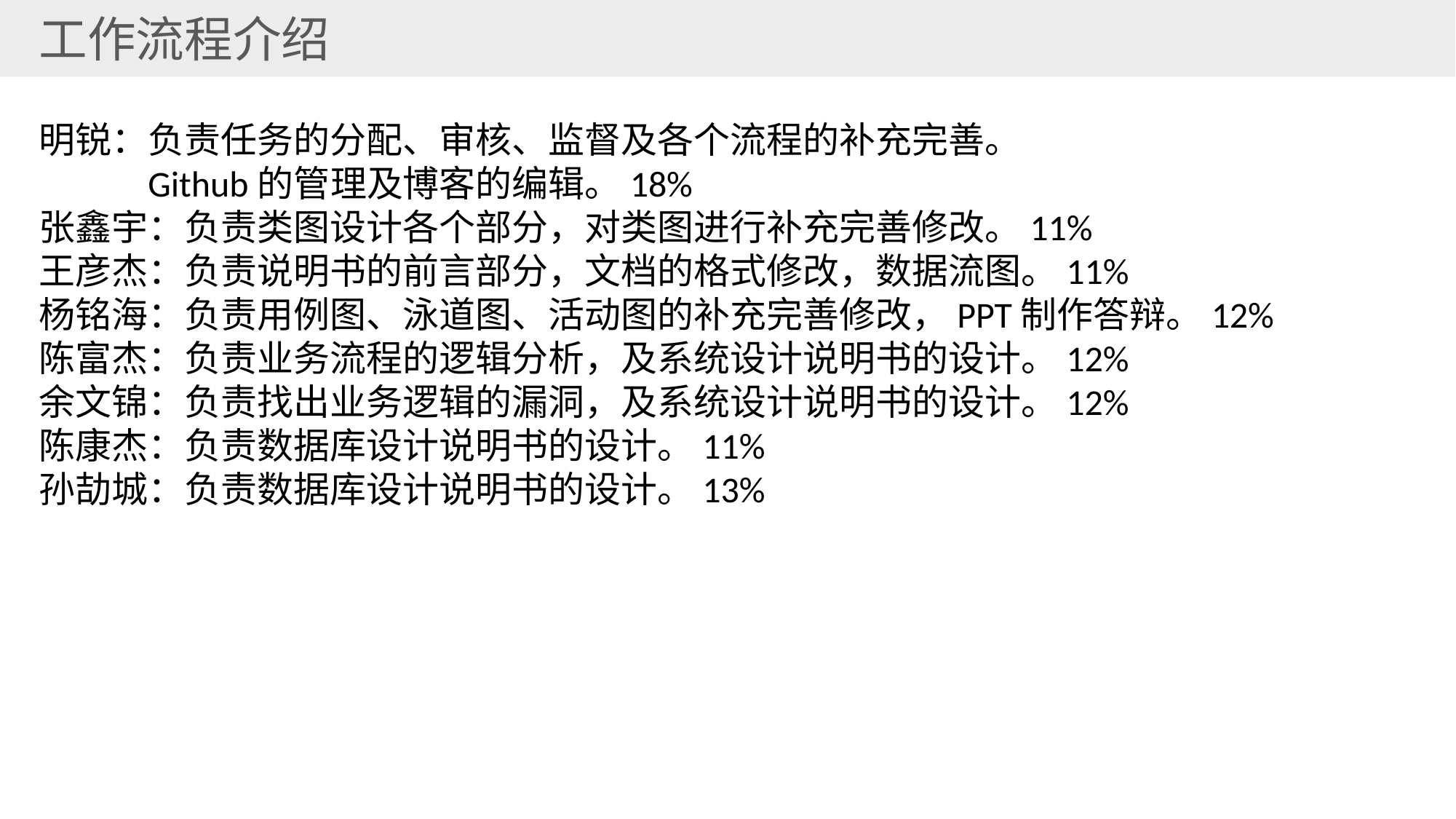

工作流程介绍
明锐：负责任务的分配、审核、监督及各个流程的补充完善。
	Github的管理及博客的编辑。18%
张鑫宇：负责类图设计各个部分，对类图进行补充完善修改。11%
王彦杰：负责说明书的前言部分，文档的格式修改，数据流图。11%
杨铭海：负责用例图、泳道图、活动图的补充完善修改，PPT制作答辩。12%
陈富杰：负责业务流程的逻辑分析，及系统设计说明书的设计。12%
余文锦：负责找出业务逻辑的漏洞，及系统设计说明书的设计。12%
陈康杰：负责数据库设计说明书的设计。11%
孙劼城：负责数据库设计说明书的设计。13%